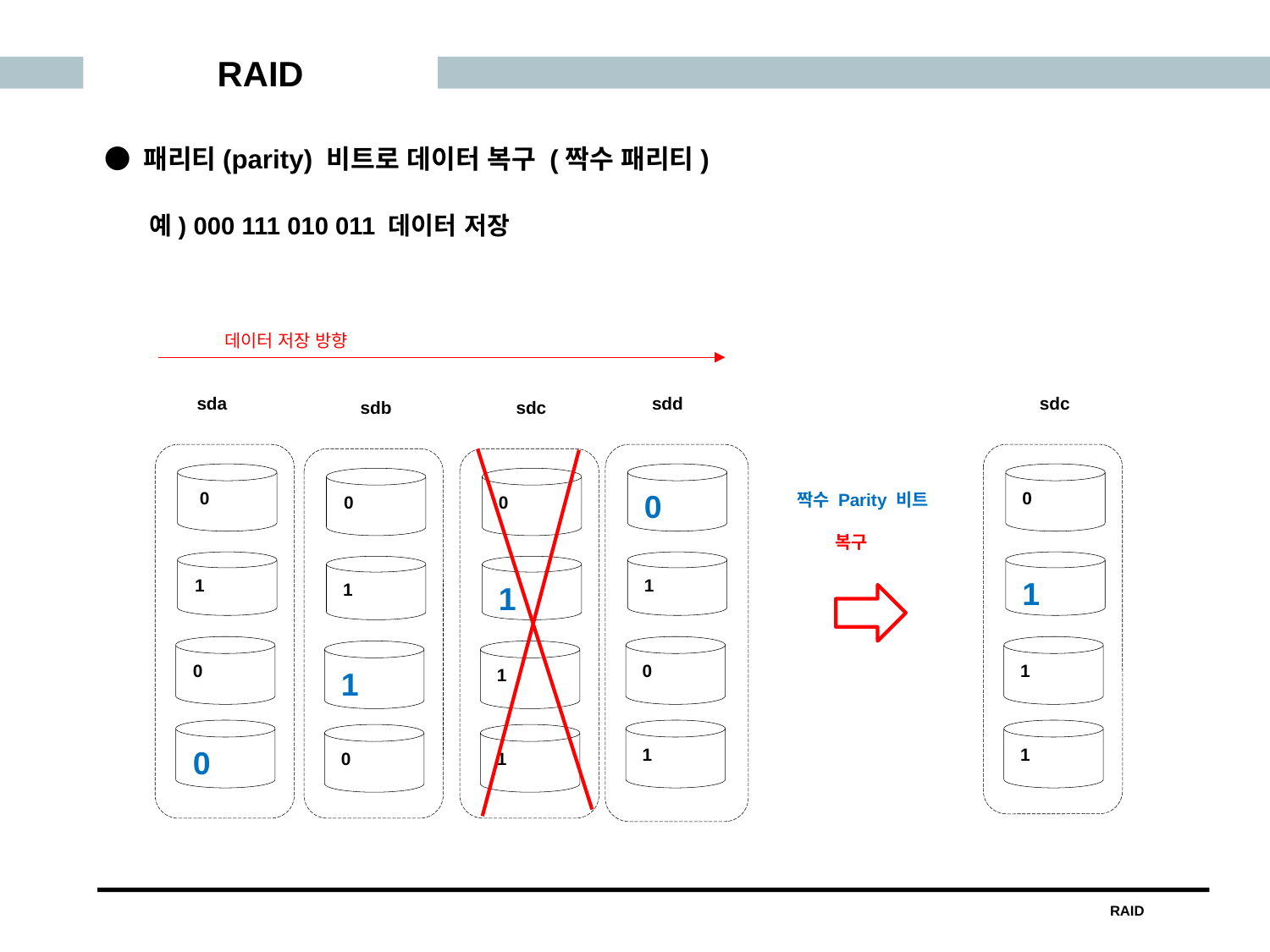

RAID

● 패리티(parity) 비트로 데이터 복구 (짝수 패리티)
예) 000 111 010 011 데이터 저장
데이터 저장 방향
      sda

  0
 1
 0
 0
       sdd

 0
 1
 0
 1
         sdb

 0
 1
 1
 0
         sdc

 0
 1
 1
 1
         sdc

 0
 1
 1
 1
짝수 Parity 비트

       복구

RAID